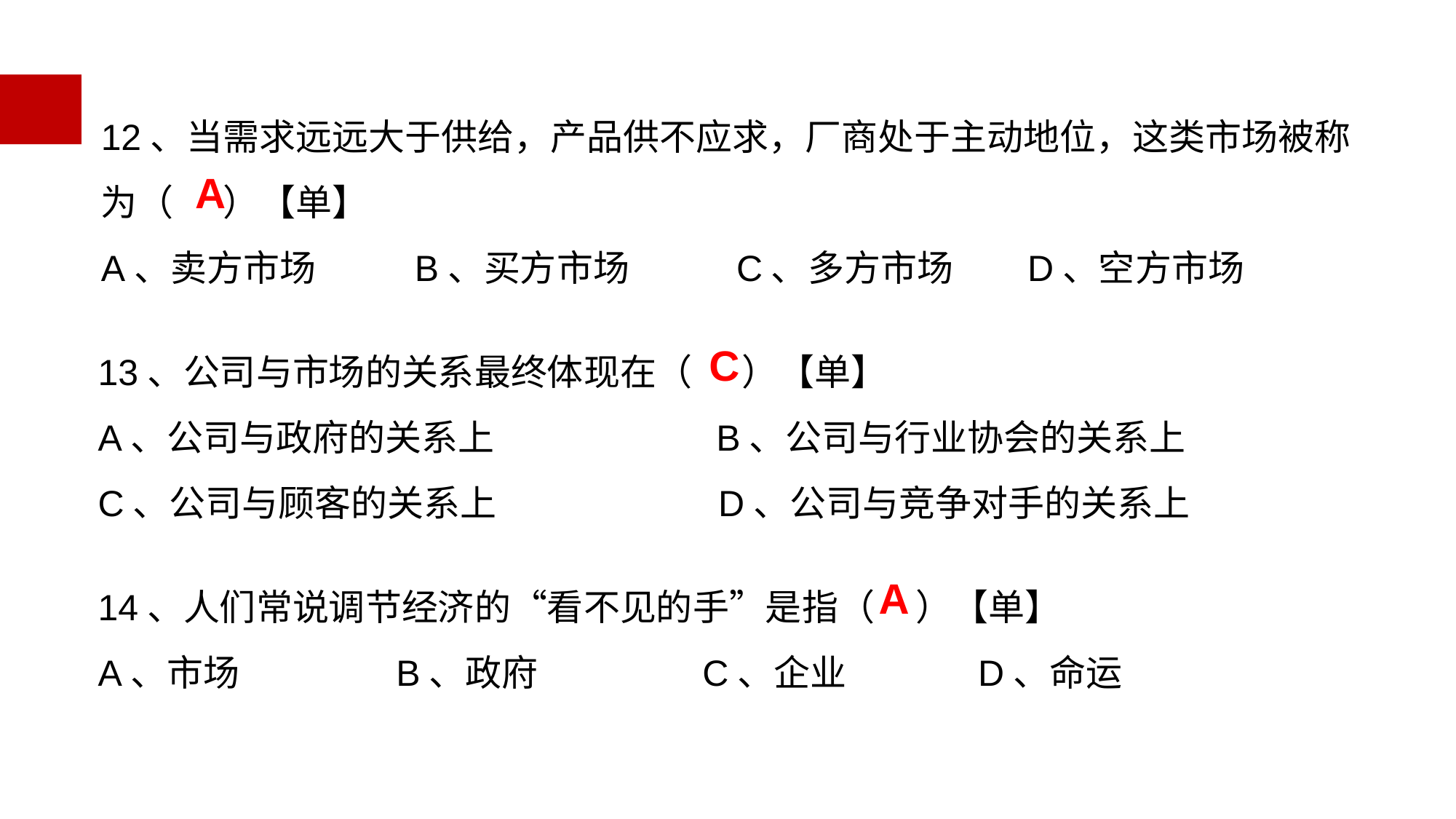

12、当需求远远大于供给，产品供不应求，厂商处于主动地位，这类市场被称为（      ）【单】
A、卖方市场           B、买方市场            C、多方市场        D、空方市场
A
13、公司与市场的关系最终体现在（      ）【单】
A、公司与政府的关系上                          B、公司与行业协会的关系上
C、公司与顾客的关系上                          D、公司与竞争对手的关系上
C
14、人们常说调节经济的“看不见的手”是指（     ）【单】
A、市场                  B、政府                   C、企业               D、命运
A